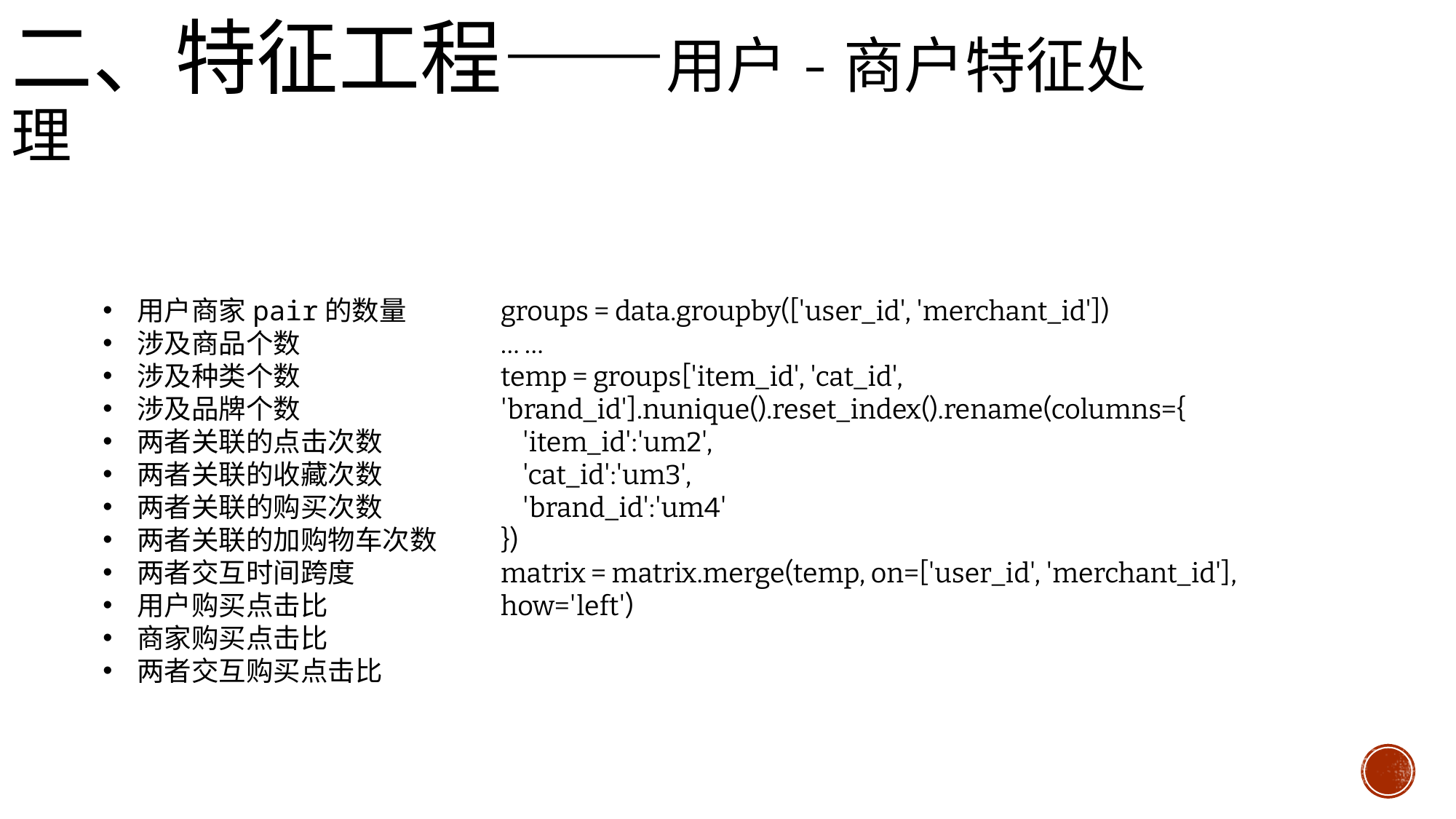

# 二、特征工程——用户-商户特征处理
用户商家pair的数量
涉及商品个数
涉及种类个数
涉及品牌个数
两者关联的点击次数
两者关联的收藏次数
两者关联的购买次数
两者关联的加购物车次数
两者交互时间跨度
用户购买点击比
商家购买点击比
两者交互购买点击比

groups = data.groupby(['user_id', 'merchant_id'])
… …
temp = groups['item_id', 'cat_id', 'brand_id'].nunique().reset_index().rename(columns={
    'item_id':'um2',
    'cat_id':'um3',
    'brand_id':'um4'
})
matrix = matrix.merge(temp, on=['user_id', 'merchant_id'], how='left')